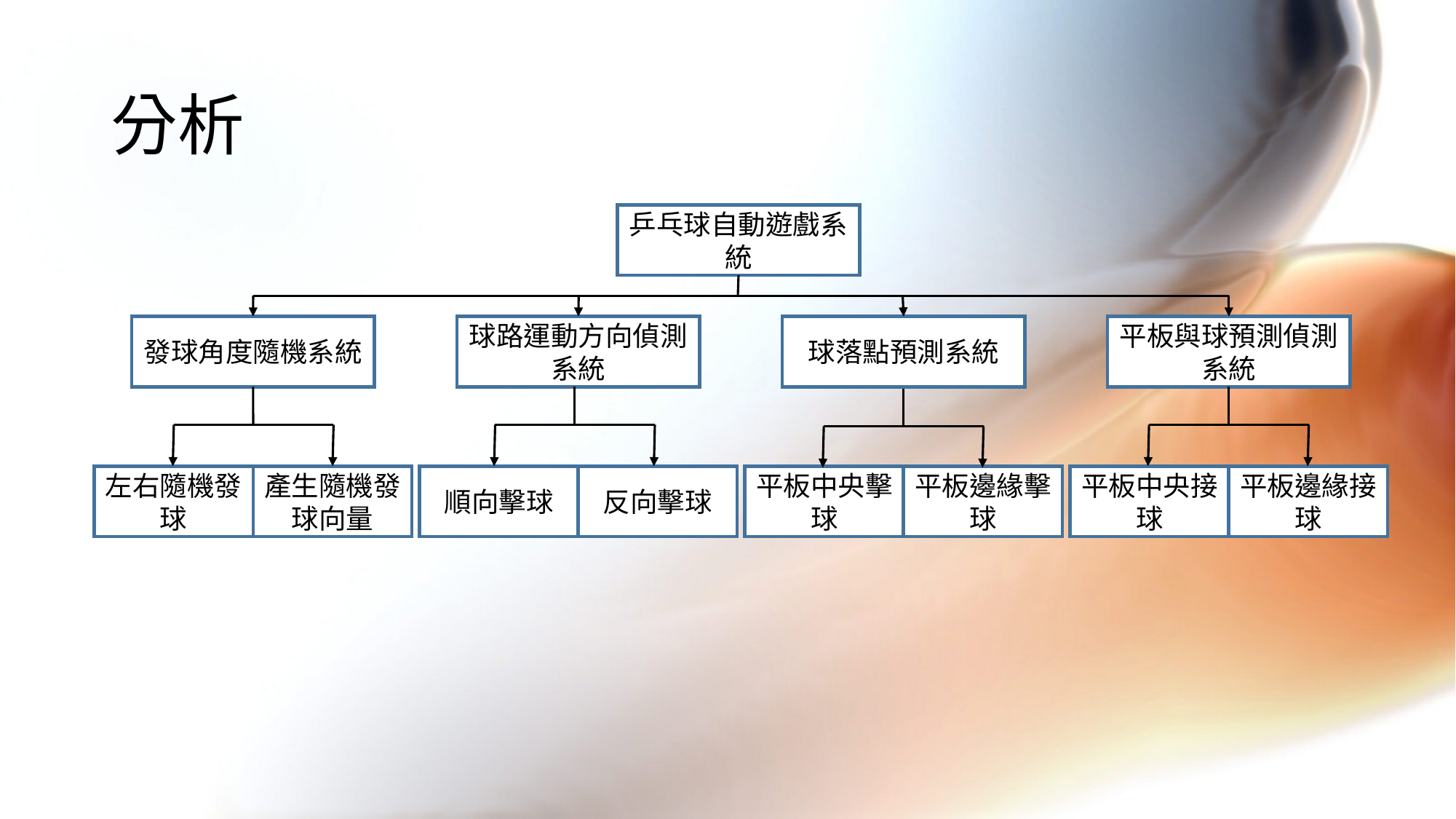

# 分析
乒乓球自動遊戲系統
發球角度隨機系統
球路運動方向偵測系統
球落點預測系統
平板與球預測偵測系統
左右隨機發球
產生隨機發球向量
順向擊球
反向擊球
平板中央擊球
平板邊緣擊球
平板中央接球
平板邊緣接球